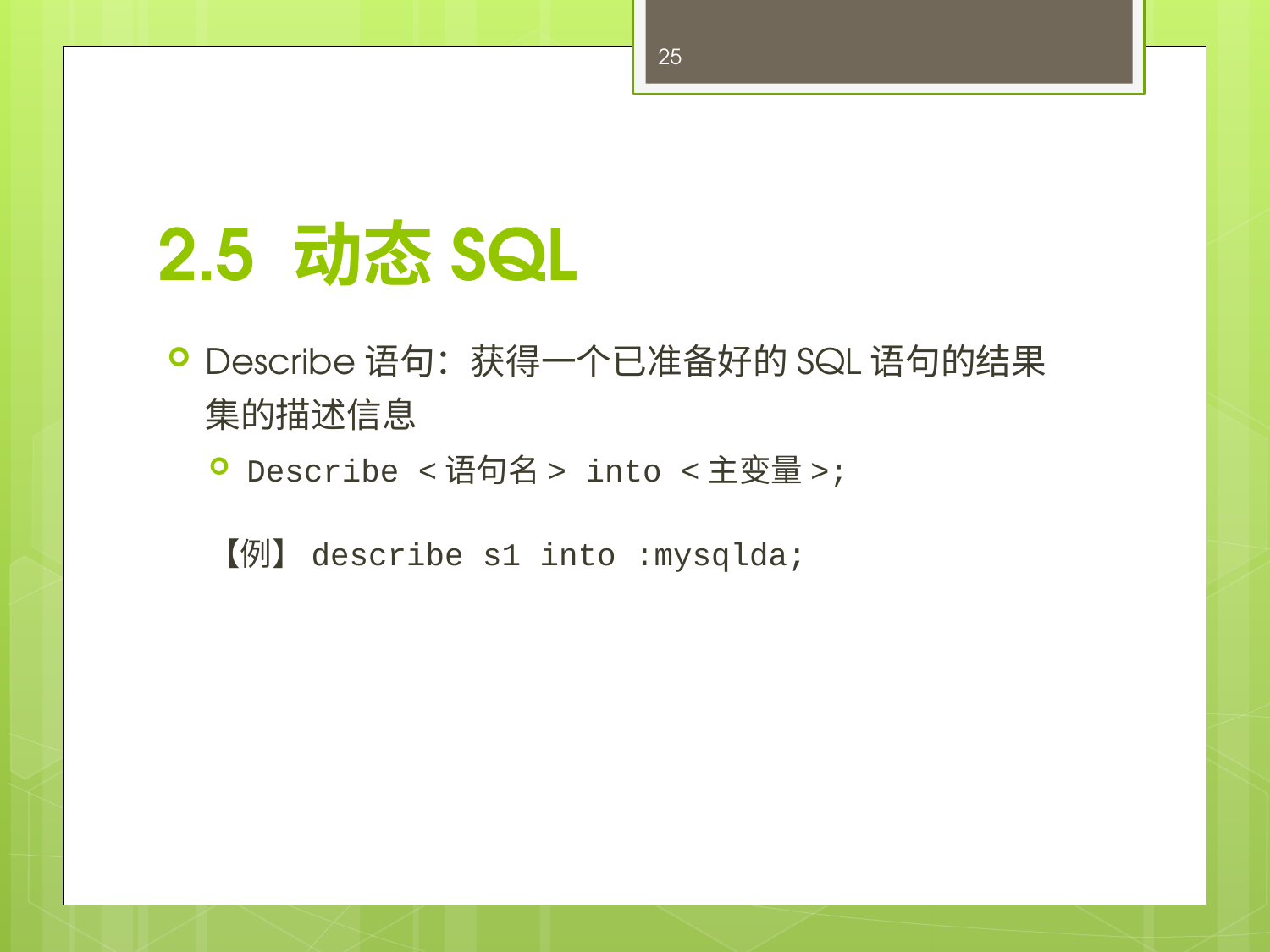

25
# 2.5 动态SQL
Describe语句：获得一个已准备好的SQL语句的结果集的描述信息
Describe <语句名> into <主变量>;

【例】describe s1 into :mysqlda;